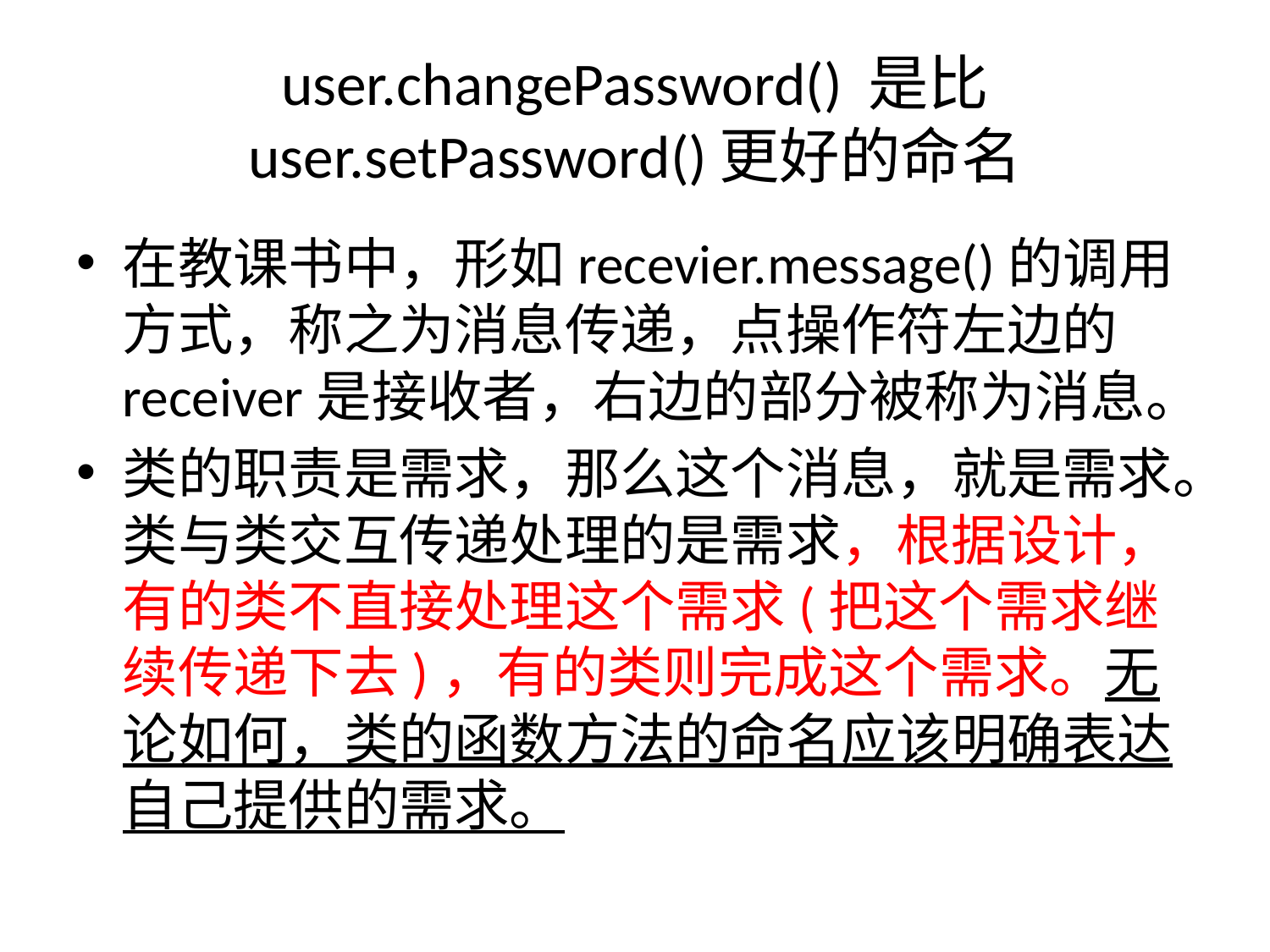

# user.changePassword() 是比 user.setPassword()更好的命名
在教课书中，形如recevier.message()的调用方式，称之为消息传递，点操作符左边的receiver是接收者，右边的部分被称为消息。
类的职责是需求，那么这个消息，就是需求。类与类交互传递处理的是需求，根据设计，有的类不直接处理这个需求(把这个需求继续传递下去)，有的类则完成这个需求。无论如何，类的函数方法的命名应该明确表达自己提供的需求。